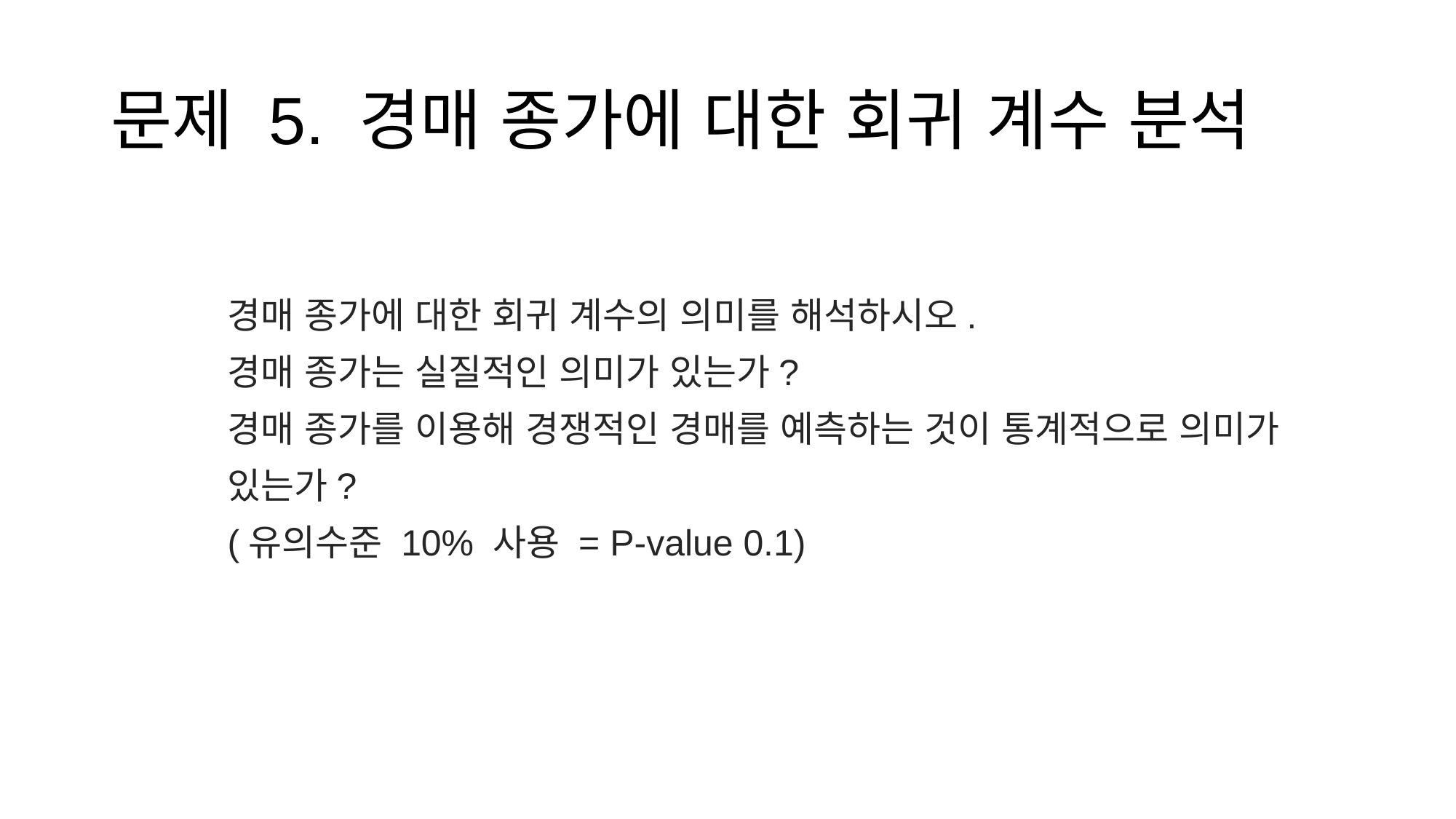

# 문제 5. 경매 종가에 대한 회귀 계수 분석

경매 종가에 대한 회귀 계수의 의미를 해석하시오.
경매 종가는 실질적인 의미가 있는가?
경매 종가를 이용해 경쟁적인 경매를 예측하는 것이 통계적으로 의미가 있는가?
(유의수준 10% 사용 = P-value 0.1)